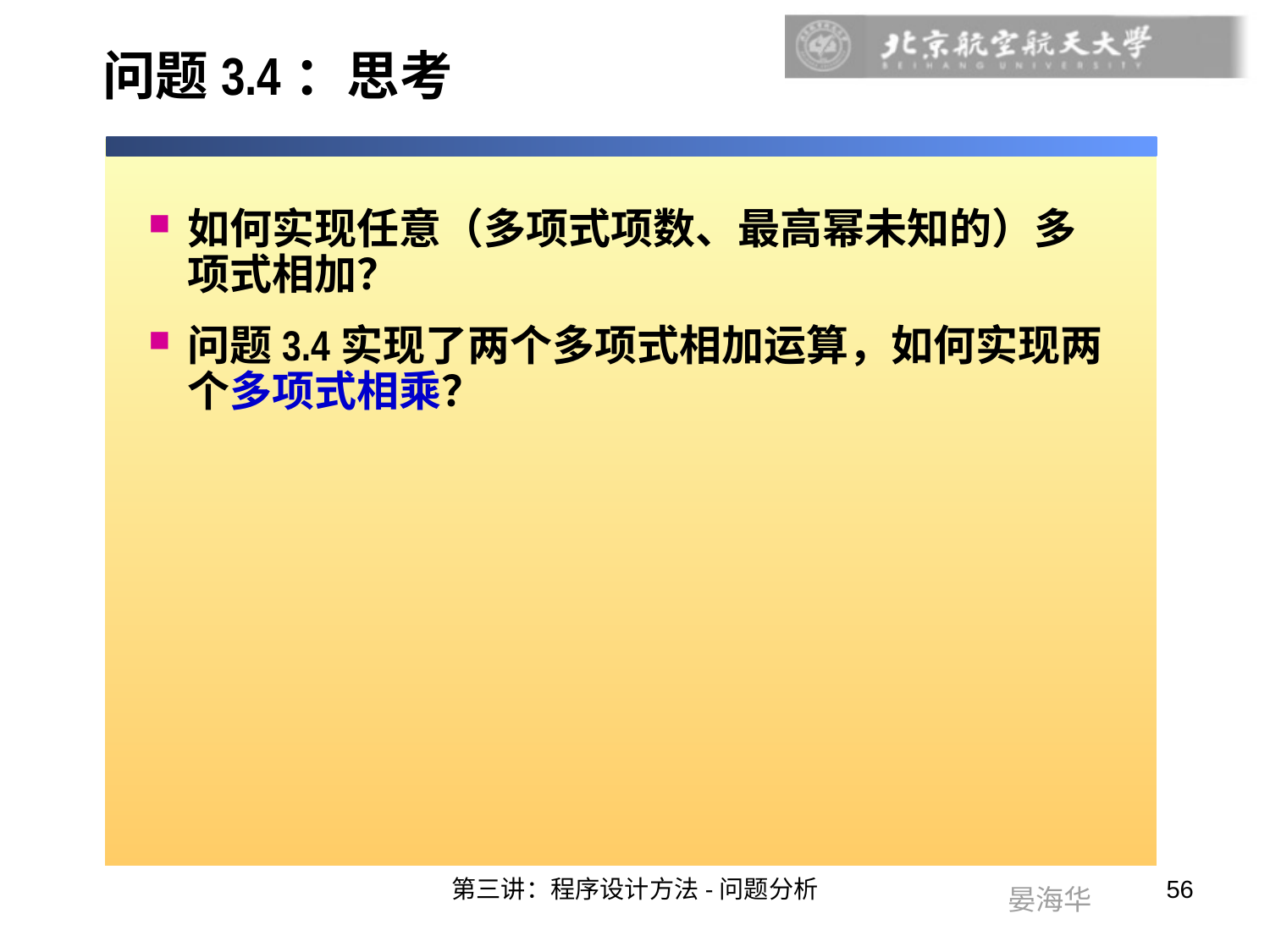

# 问题3.4：思考
如何实现任意（多项式项数、最高幂未知的）多项式相加？
问题3.4实现了两个多项式相加运算，如何实现两个多项式相乘？

第三讲：程序设计方法-问题分析
56